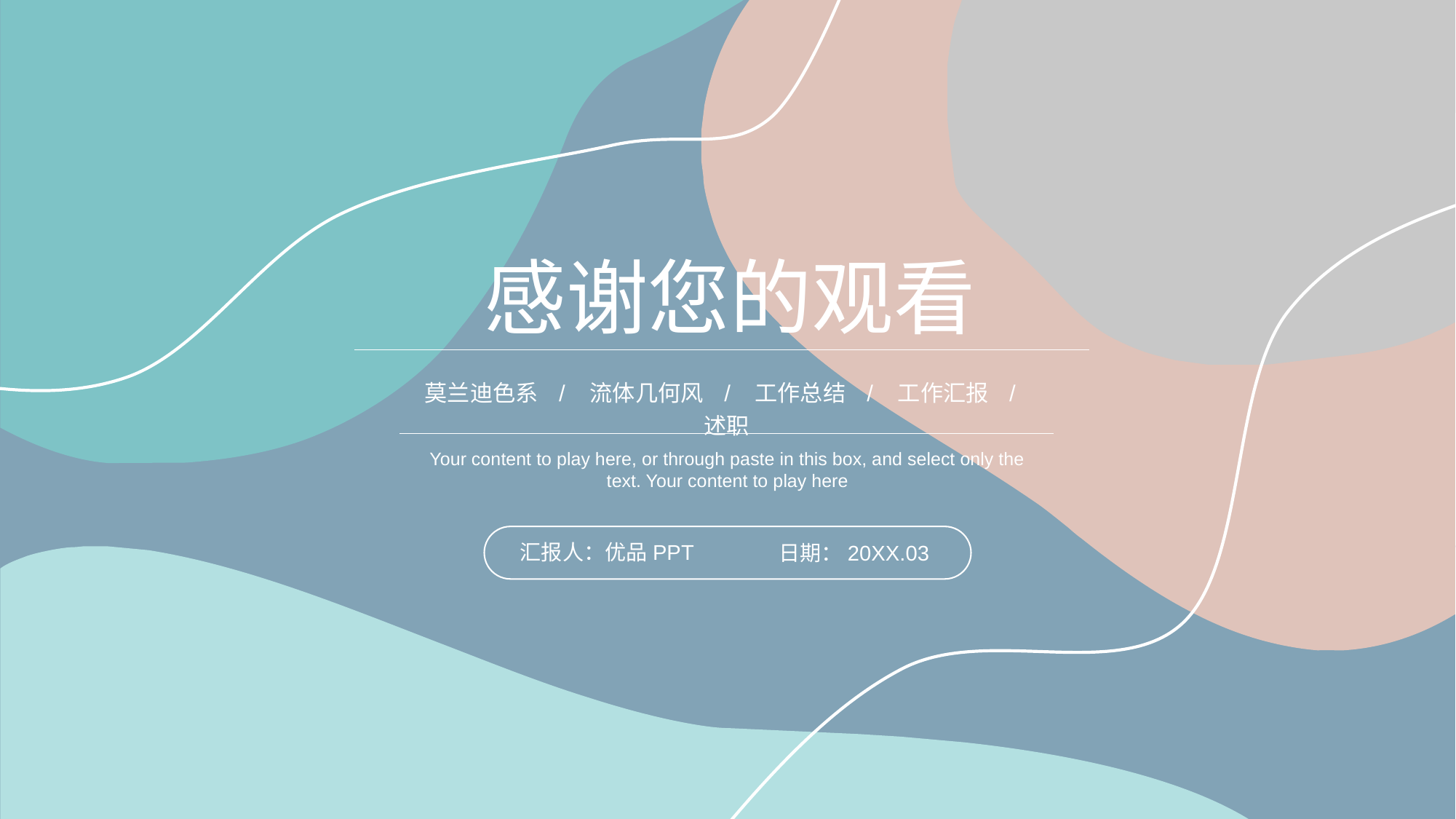

感谢您的观看
莫兰迪色系   /   流体几何风   /   工作总结   /   工作汇报   /   述职
Your content to play here, or through paste in this box, and select only the text. Your content to play here

汇报人：优品PPT
日期：20XX.03